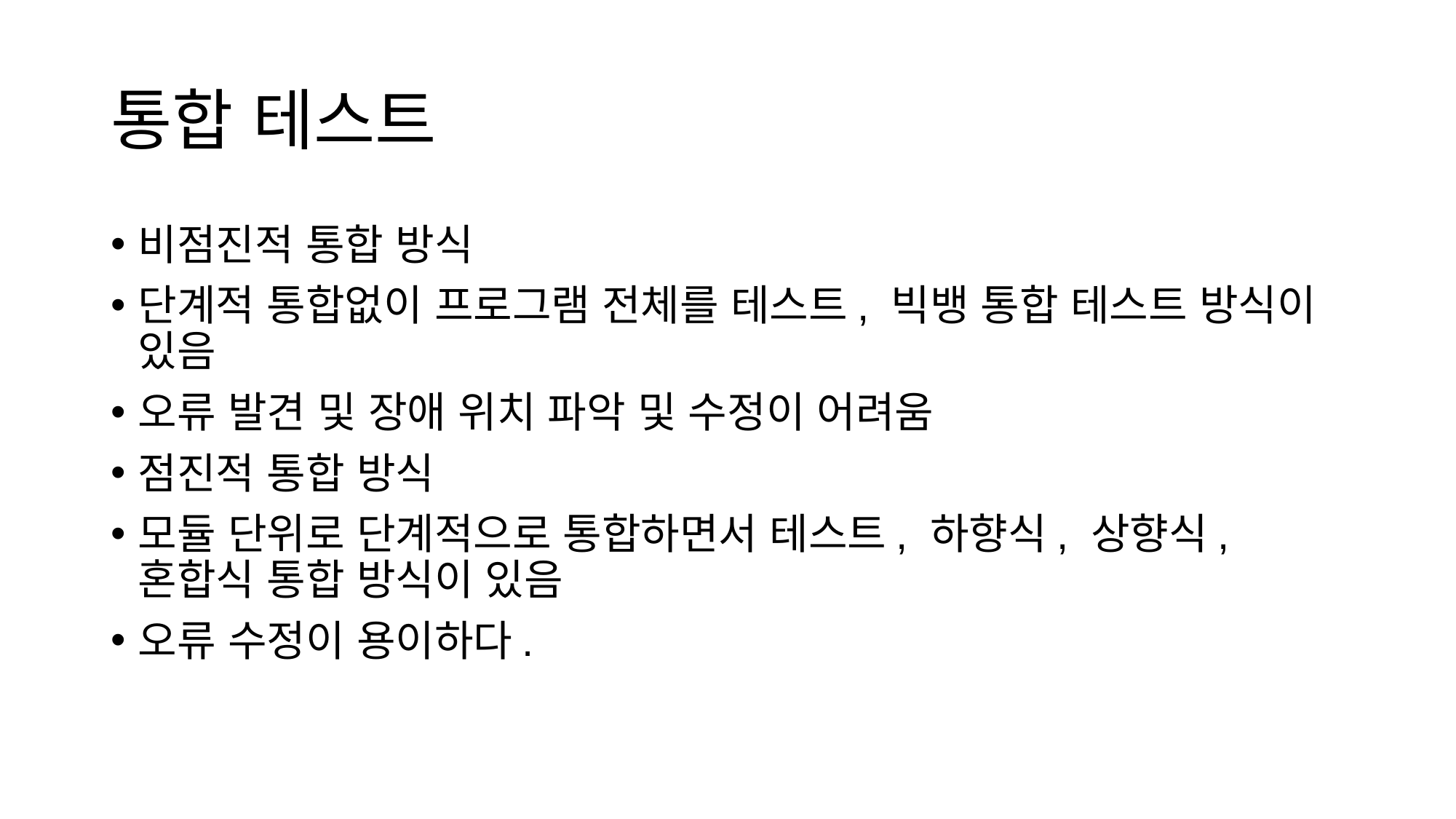

# 통합 테스트
비점진적 통합 방식
단계적 통합없이 프로그램 전체를 테스트, 빅뱅 통합 테스트 방식이 있음
오류 발견 및 장애 위치 파악 및 수정이 어려움
점진적 통합 방식
모듈 단위로 단계적으로 통합하면서 테스트, 하향식, 상향식, 혼합식 통합 방식이 있음
오류 수정이 용이하다.